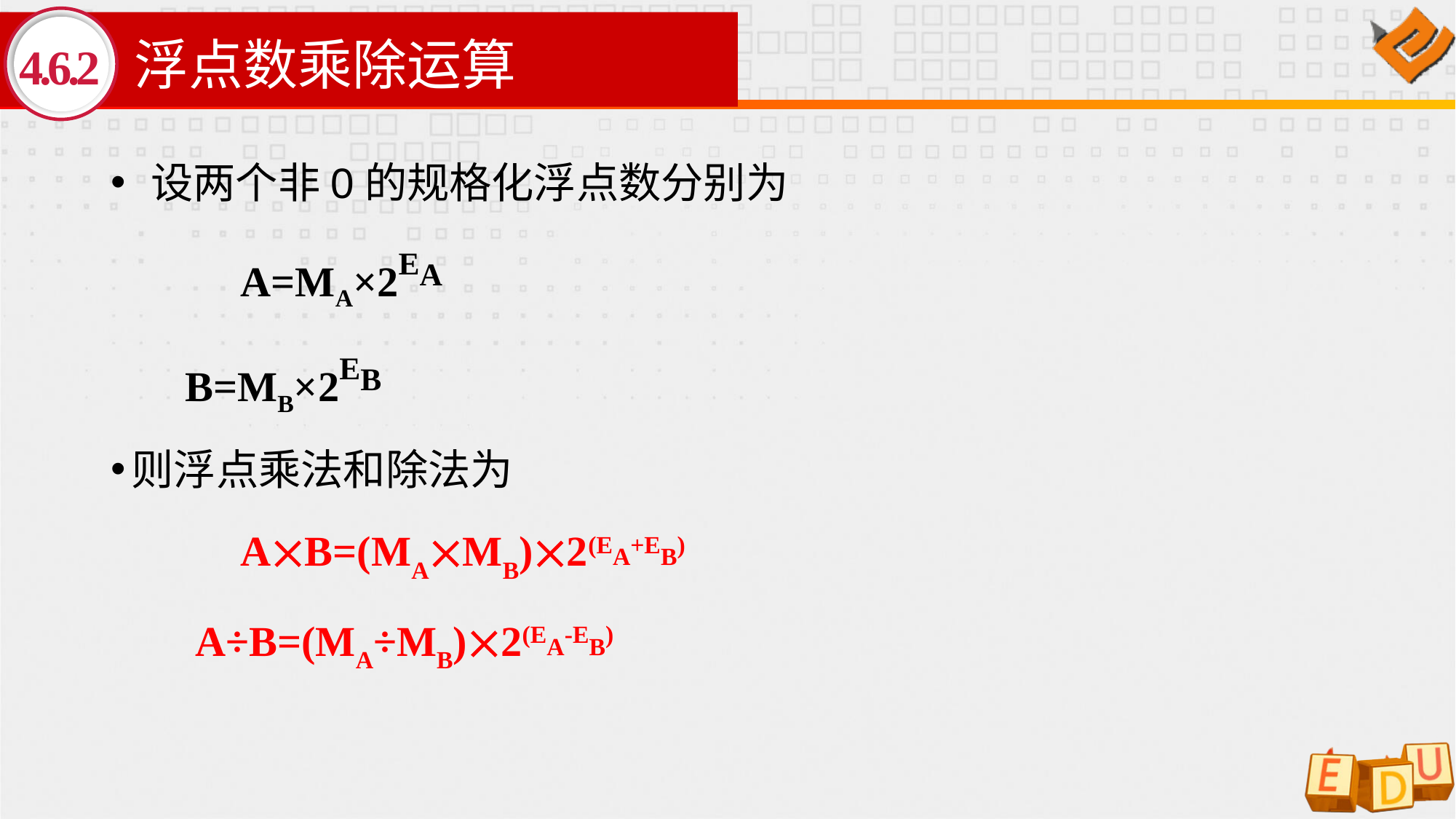

# 浮点数乘除运算
4.6.2
 设两个非0的规格化浮点数分别为
		A=MA×2EA
            B=MB×2EB
则浮点乘法和除法为
		A×B=(MA×MB)×2(EA+EB)
        A÷B=(MA÷MB)×2(EA-EB)